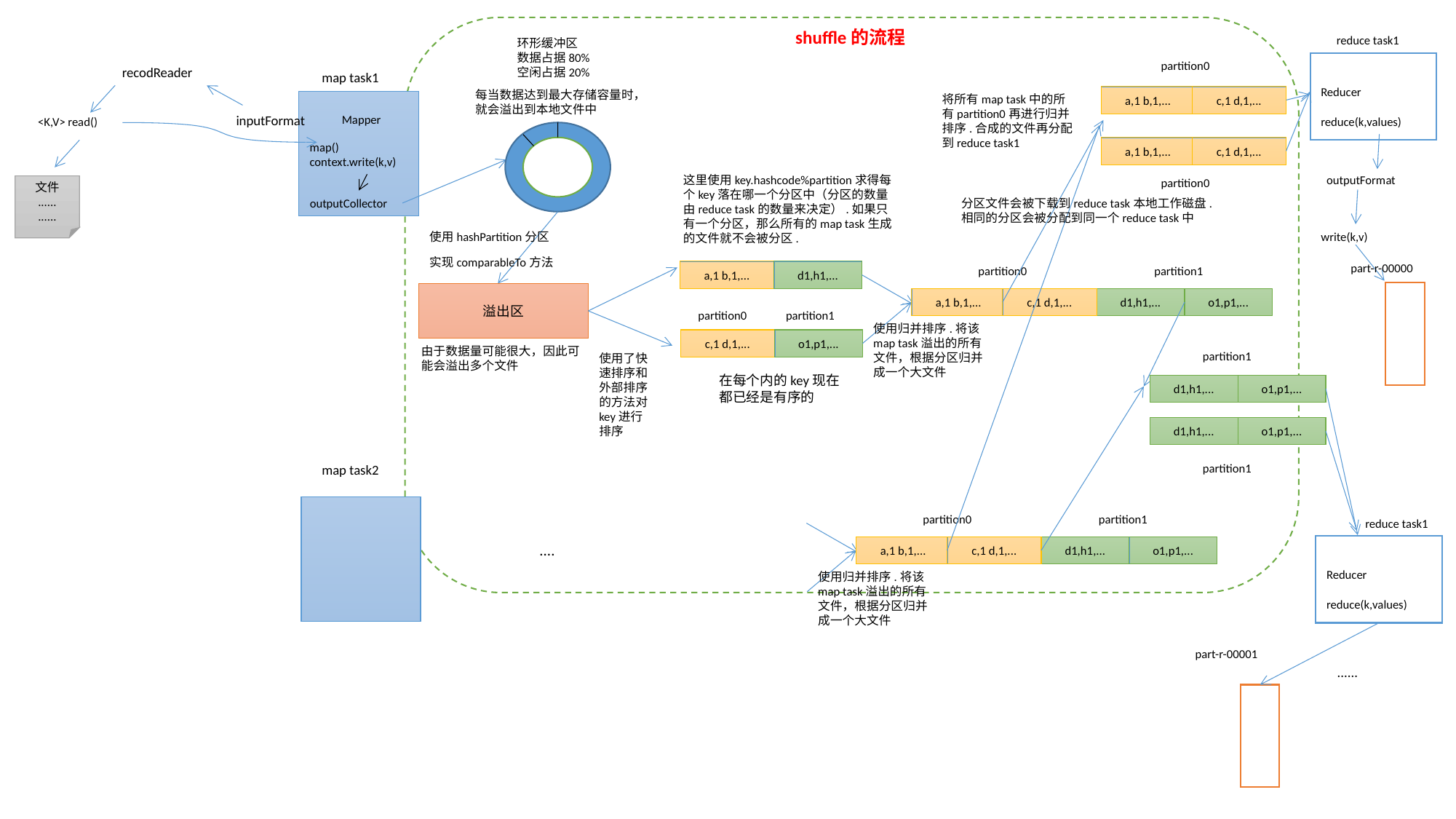

shuffle的流程
reduce task1
环形缓冲区
数据占据80%
空闲占据20%
partition0

recodReader
map task1
Reducer
每当数据达到最大存储容量时，就会溢出到本地文件中
将所有map task中的所有partition0再进行归并排序.合成的文件再分配到reduce task1
a,1 b,1,...
c,1 d,1,...

inputFormat
Mapper
<K,V> read()
reduce(k,values)

map()
context.write(k,v)

a,1 b,1,...
c,1 d,1,...
outputFormat
这里使用key.hashcode%partition求得每个key落在哪一个分区中（分区的数量由reduce task的数量来决定）.如果只有一个分区，那么所有的map task生成的文件就不会被分区.
partition0
文件
......
......
outputCollector
分区文件会被下载到reduce task本地工作磁盘.
相同的分区会被分配到同一个reduce task中
使用hashPartition分区
write(k,v)
实现comparableTo方法
part-r-00000
partition0
partition1
a,1 b,1,...
d1,h1,...

溢出区
a,1 b,1,...
c,1 d,1,...
d1,h1,...
o1,p1,...
partition0
partition1
使用归并排序.将该map task溢出的所有文件，根据分区归并成一个大文件
c,1 d,1,...
o1,p1,...
由于数据量可能很大，因此可能会溢出多个文件
partition1
使用了快速排序和外部排序的方法对key进行排序
在每个内的key现在都已经是有序的
d1,h1,...
o1,p1,...
d1,h1,...
o1,p1,...
partition1
map task2

partition0
partition1
reduce task1
....

a,1 b,1,...
c,1 d,1,...
d1,h1,...
o1,p1,...
Reducer
使用归并排序.将该map task溢出的所有文件，根据分区归并成一个大文件
reduce(k,values)
part-r-00001
......